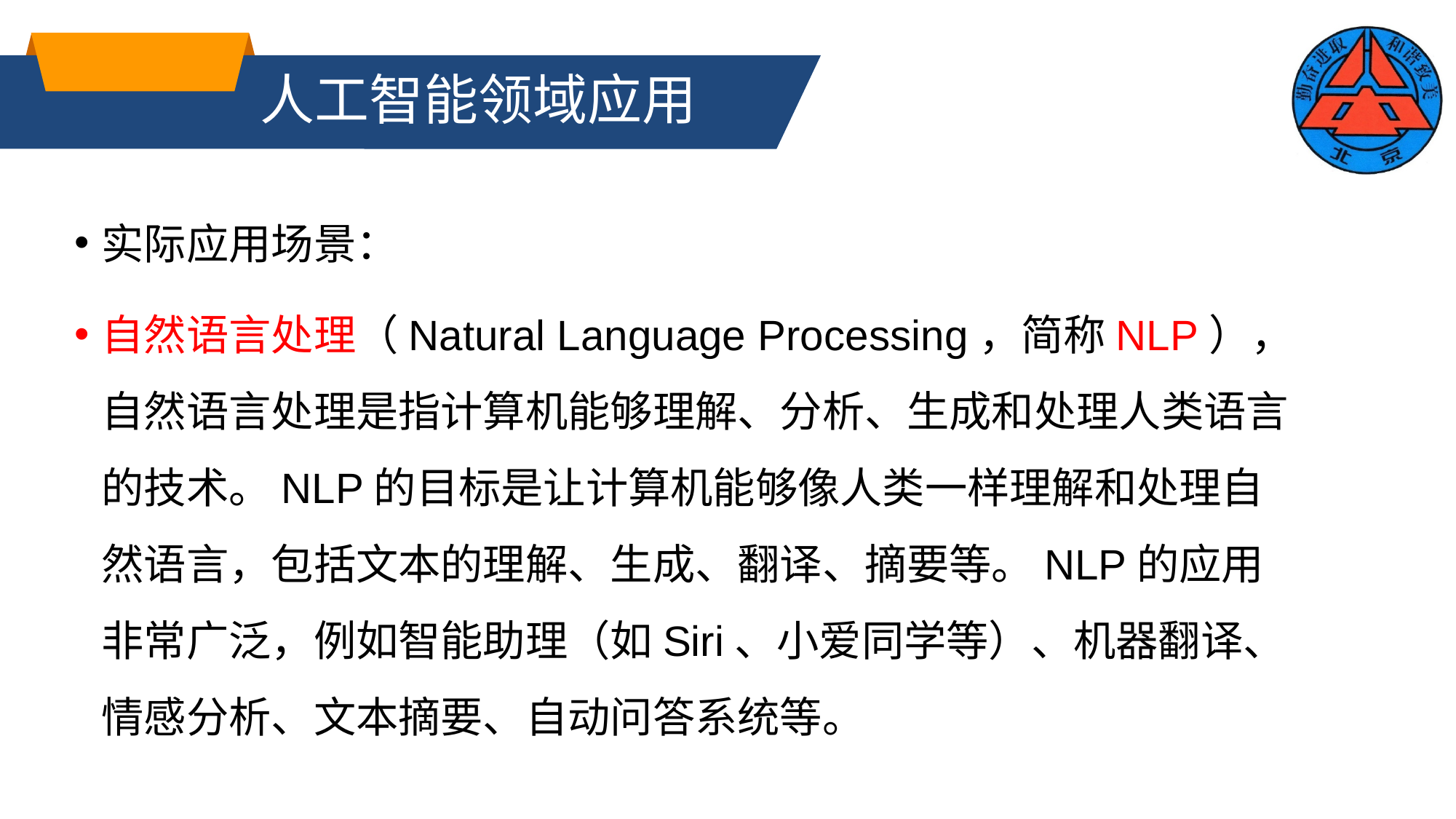

# 人工智能领域应用
实际应用场景：
自然语言处理（Natural Language Processing，简称NLP），自然语言处理是指计算机能够理解、分析、生成和处理人类语言的技术。NLP的目标是让计算机能够像人类一样理解和处理自然语言，包括文本的理解、生成、翻译、摘要等。NLP的应用非常广泛，例如智能助理（如Siri、小爱同学等）、机器翻译、情感分析、文本摘要、自动问答系统等。